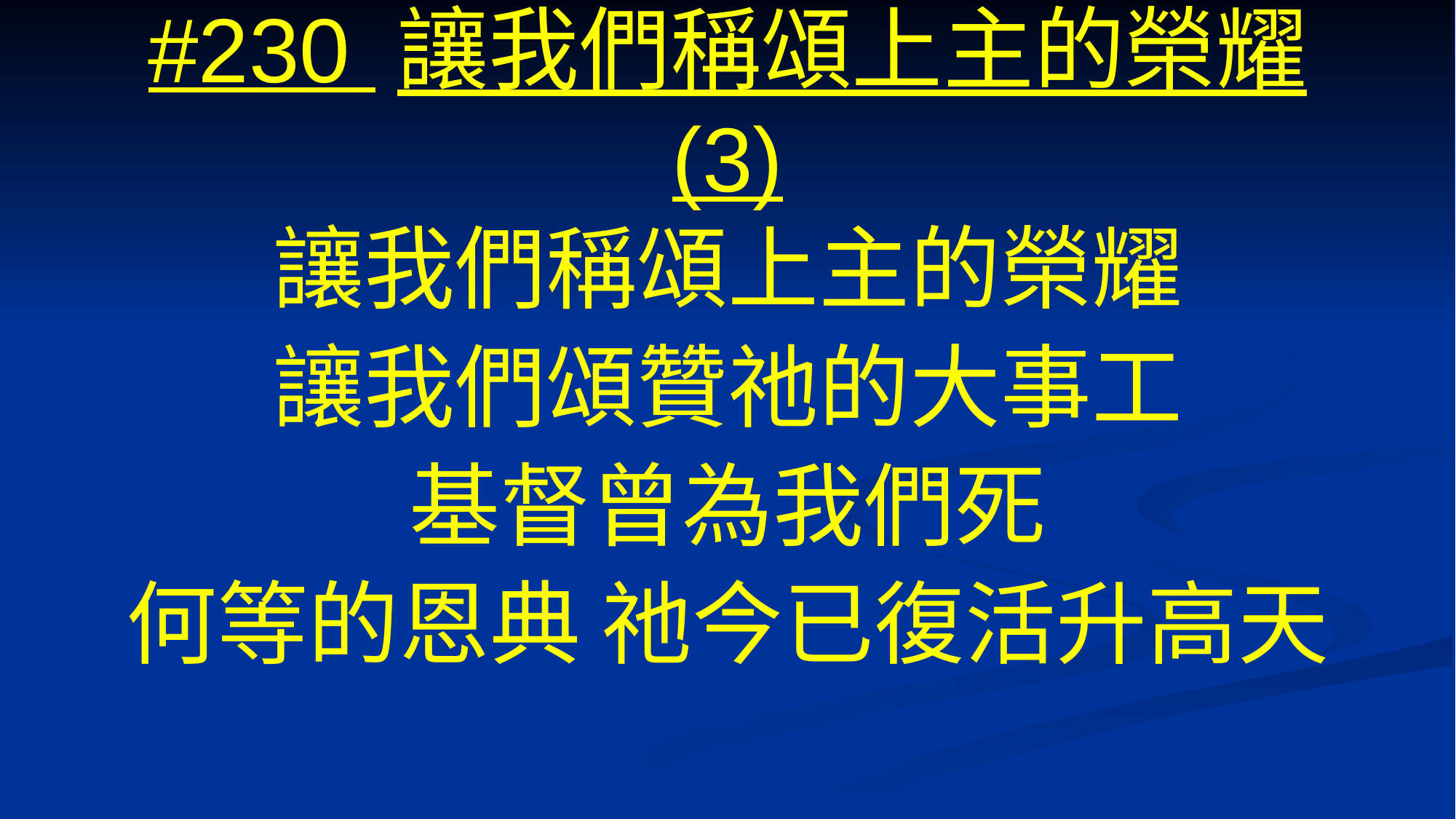

# #230 讓我們稱頌上主的榮耀 (3)
讓我們稱頌上主的榮耀
讓我們頌贊祂的大事工
基督曾為我們死
何等的恩典 祂今已復活升高天